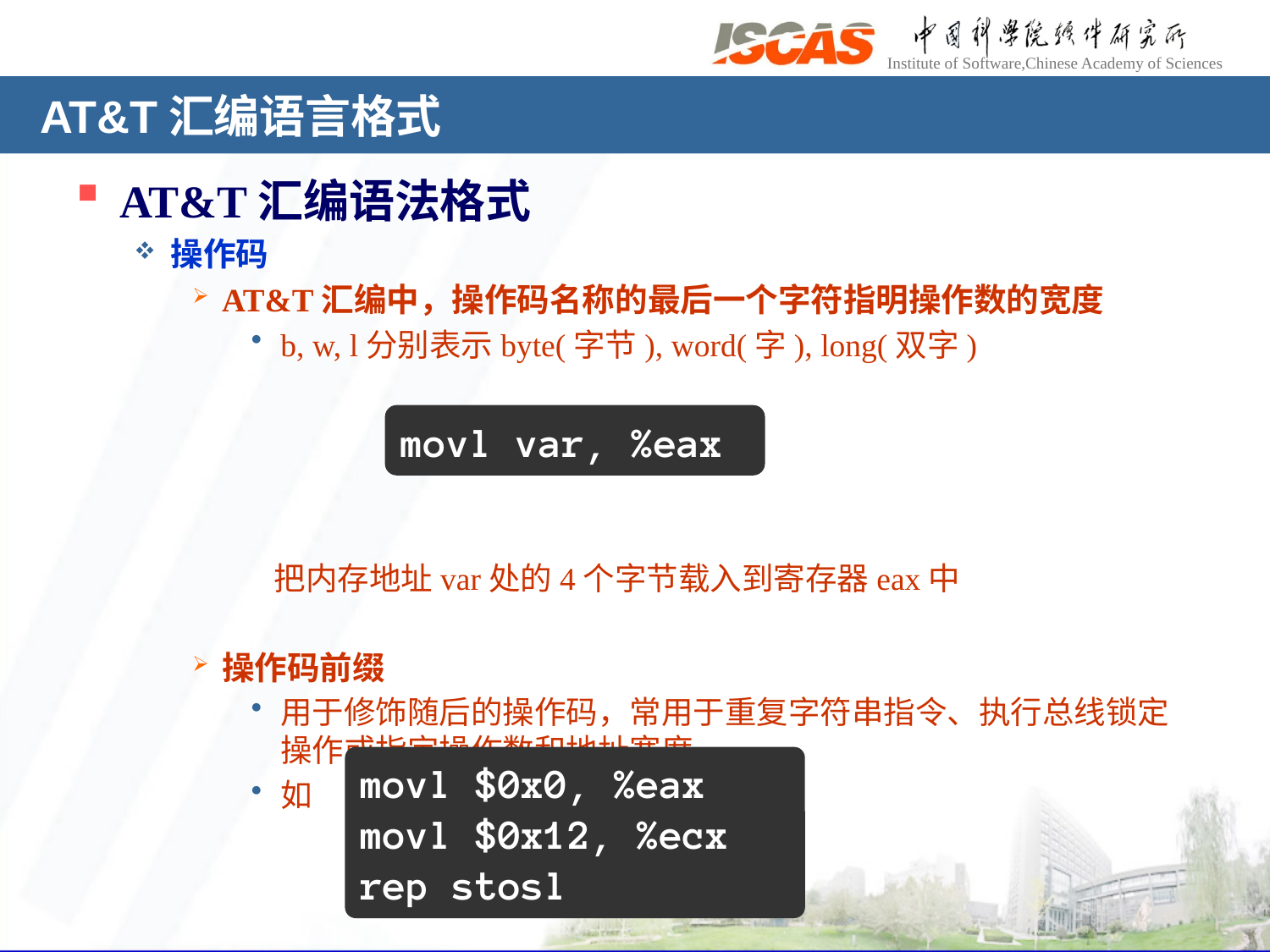

# AT&T汇编语言格式
AT&T汇编语法格式
操作码
AT&T汇编中，操作码名称的最后一个字符指明操作数的宽度
b, w, l分别表示byte(字节), word(字), long(双字)

    把内存地址var处的4个字节载入到寄存器eax中

操作码前缀
用于修饰随后的操作码，常用于重复字符串指令、执行总线锁定操作或指定操作数和地址宽度
如
movl var, %eax
movl $0x0, %eax
movl $0x12, %ecx
rep stosl